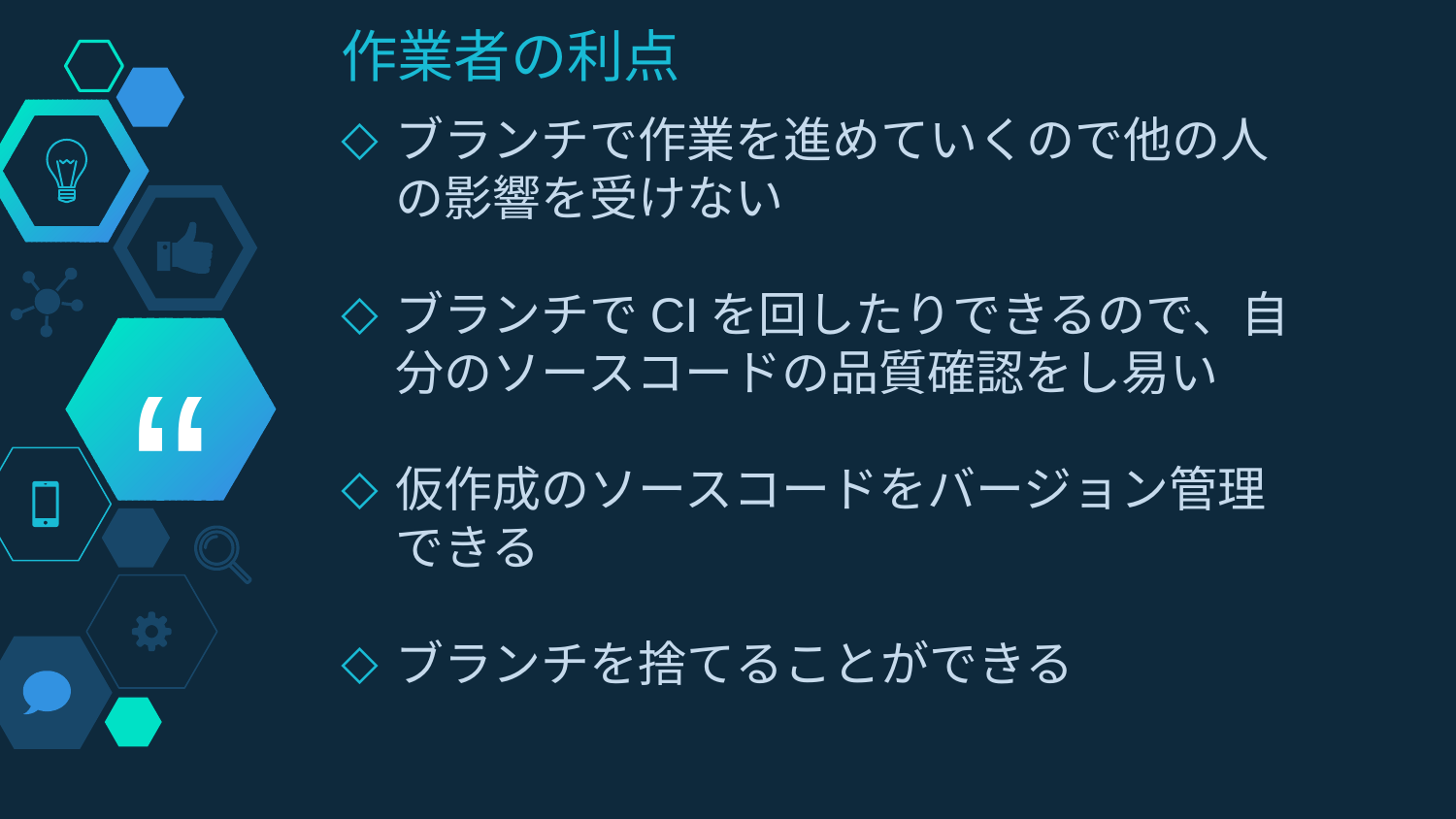

作業者の利点
ブランチで作業を進めていくので他の人の影響を受けない

ブランチでCIを回したりできるので、自分のソースコードの品質確認をし易い

仮作成のソースコードをバージョン管理できる

ブランチを捨てることができる